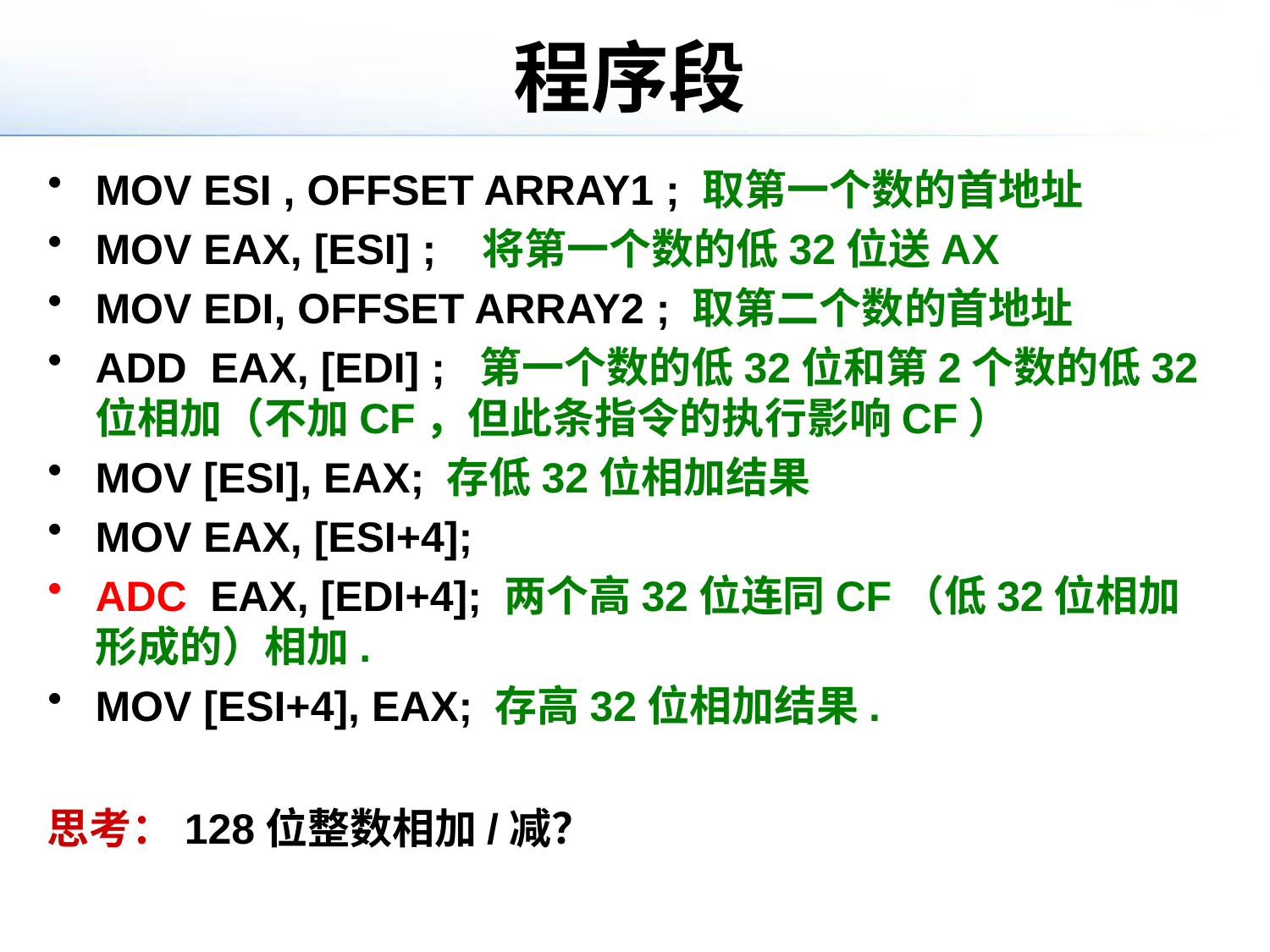

# 程序段
MOV ESI , OFFSET ARRAY1 ; 取第一个数的首地址
MOV EAX, [ESI] ;   将第一个数的低32位送AX
MOV EDI, OFFSET ARRAY2 ; 取第二个数的首地址
ADD  EAX, [EDI] ;  第一个数的低32位和第2个数的低32位相加（不加CF，但此条指令的执行影响CF）
MOV [ESI], EAX; 存低32位相加结果
MOV EAX, [ESI+4];
ADC  EAX, [EDI+4]; 两个高32位连同CF（低32位相加形成的）相加.
MOV [ESI+4], EAX; 存高32位相加结果.
思考：128位整数相加/减？